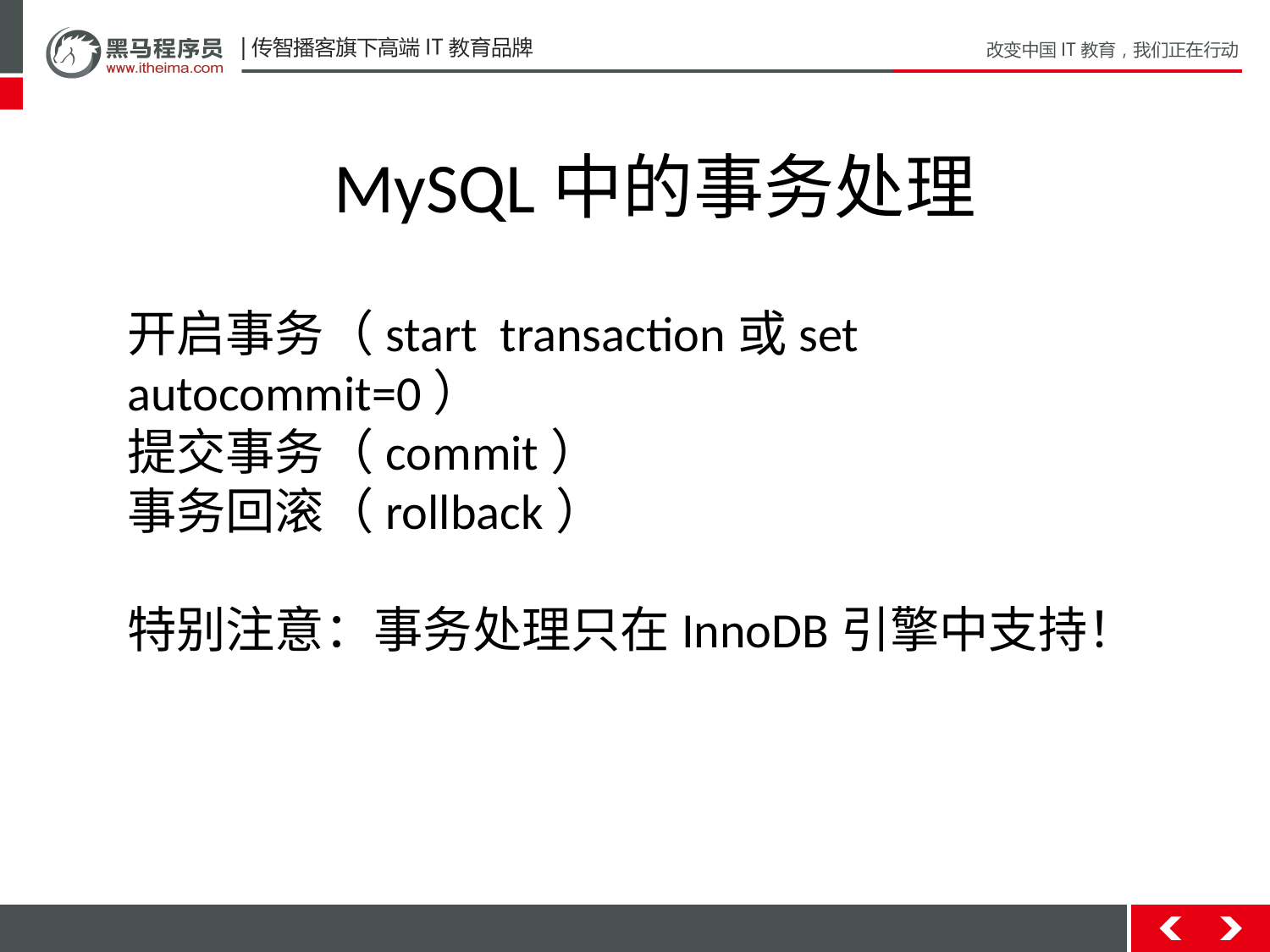

MySQL中的事务处理
开启事务（start  transaction或set  autocommit=0）
提交事务（commit）
事务回滚（rollback）

特别注意：事务处理只在InnoDB引擎中支持！